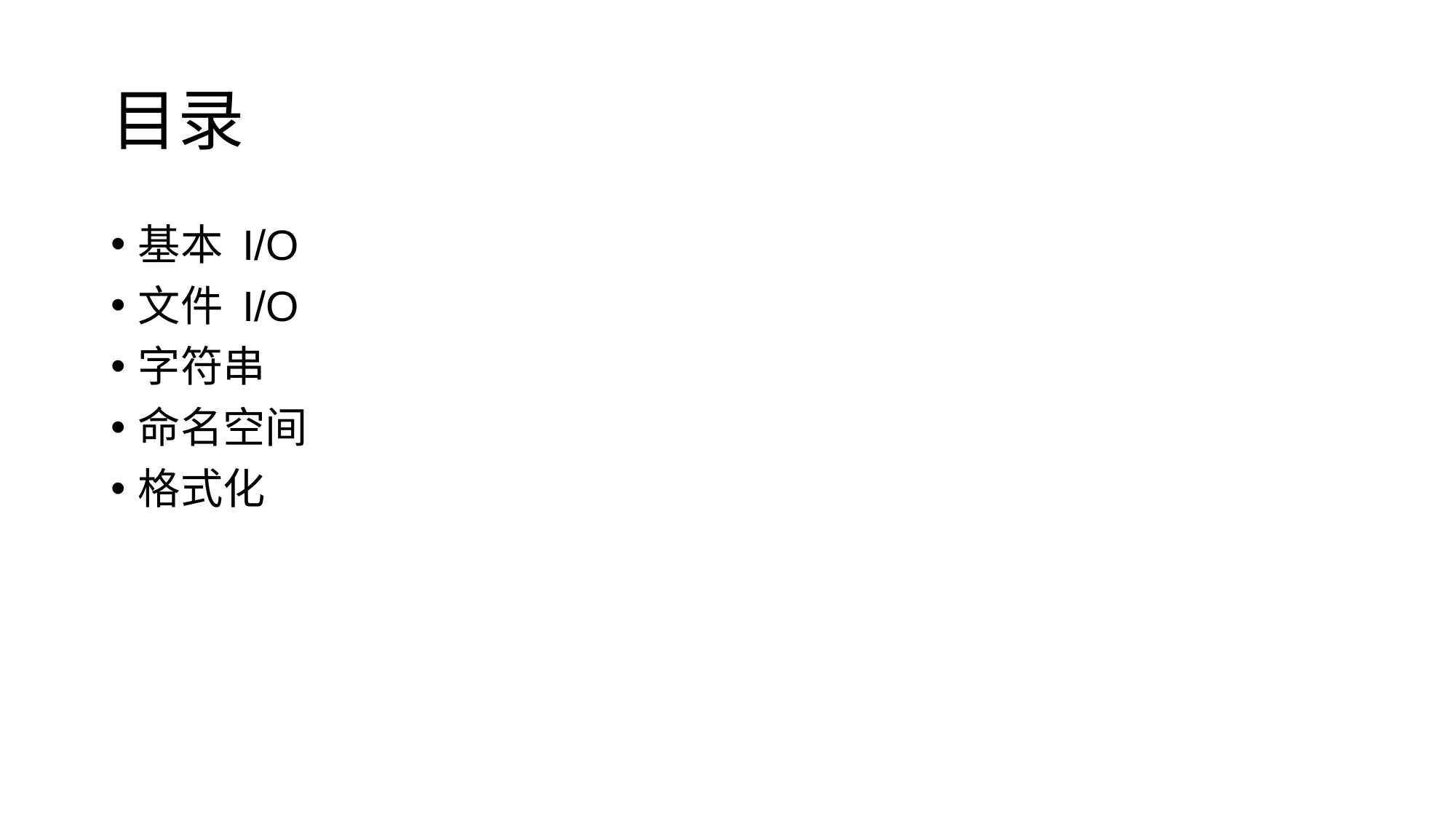

# 目录
基本 I/O
文件 I/O
字符串
命名空间
格式化